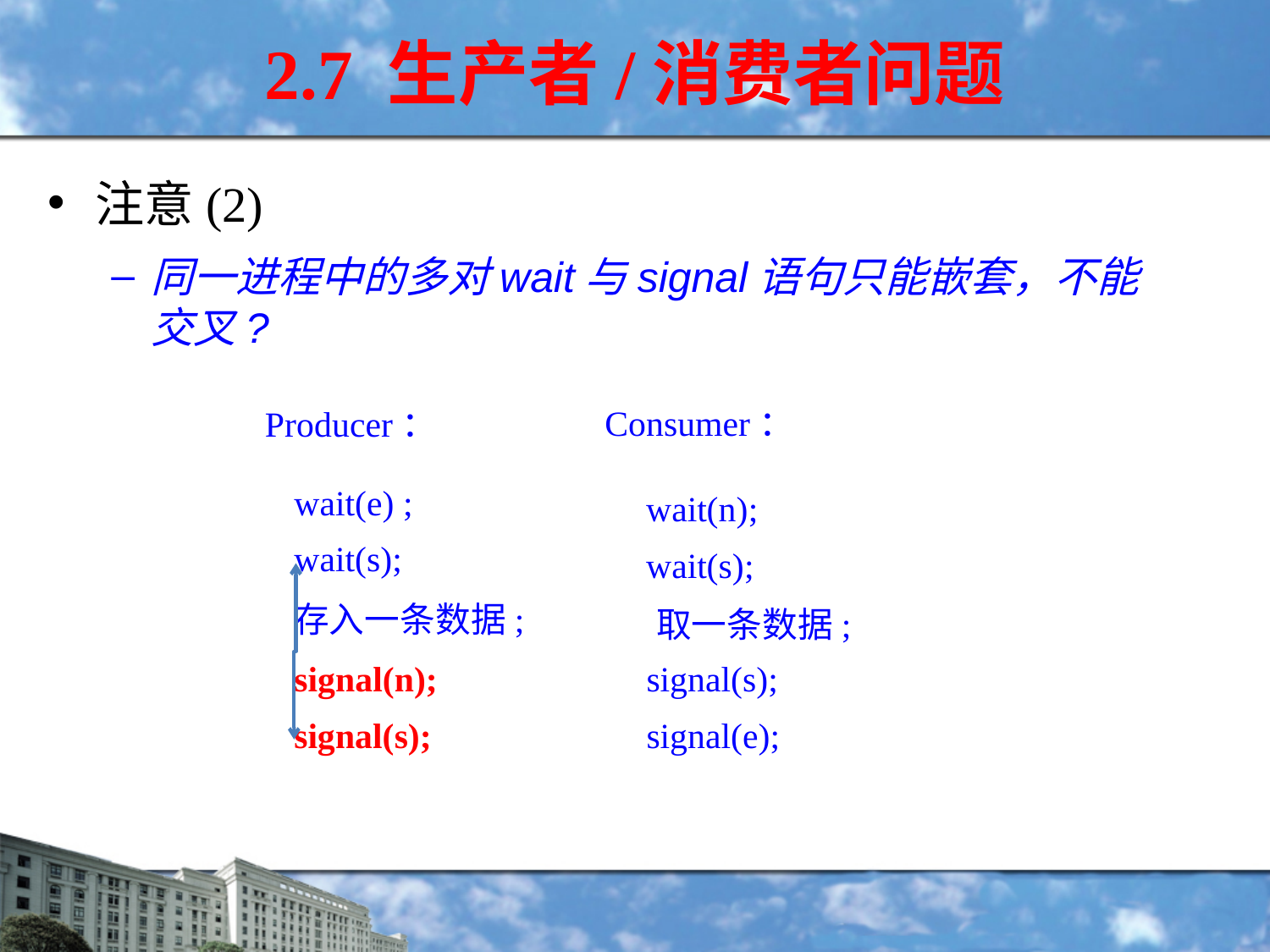

2.7 生产者/消费者问题
注意(2)
同一进程中的多对wait与signal语句只能嵌套，不能交叉?

Consumer：
Producer：
wait(e) ;
wait(n);
wait(s);
wait(s);
存入一条数据;
取一条数据;
signal(n);
signal(s);
signal(s);
signal(e);